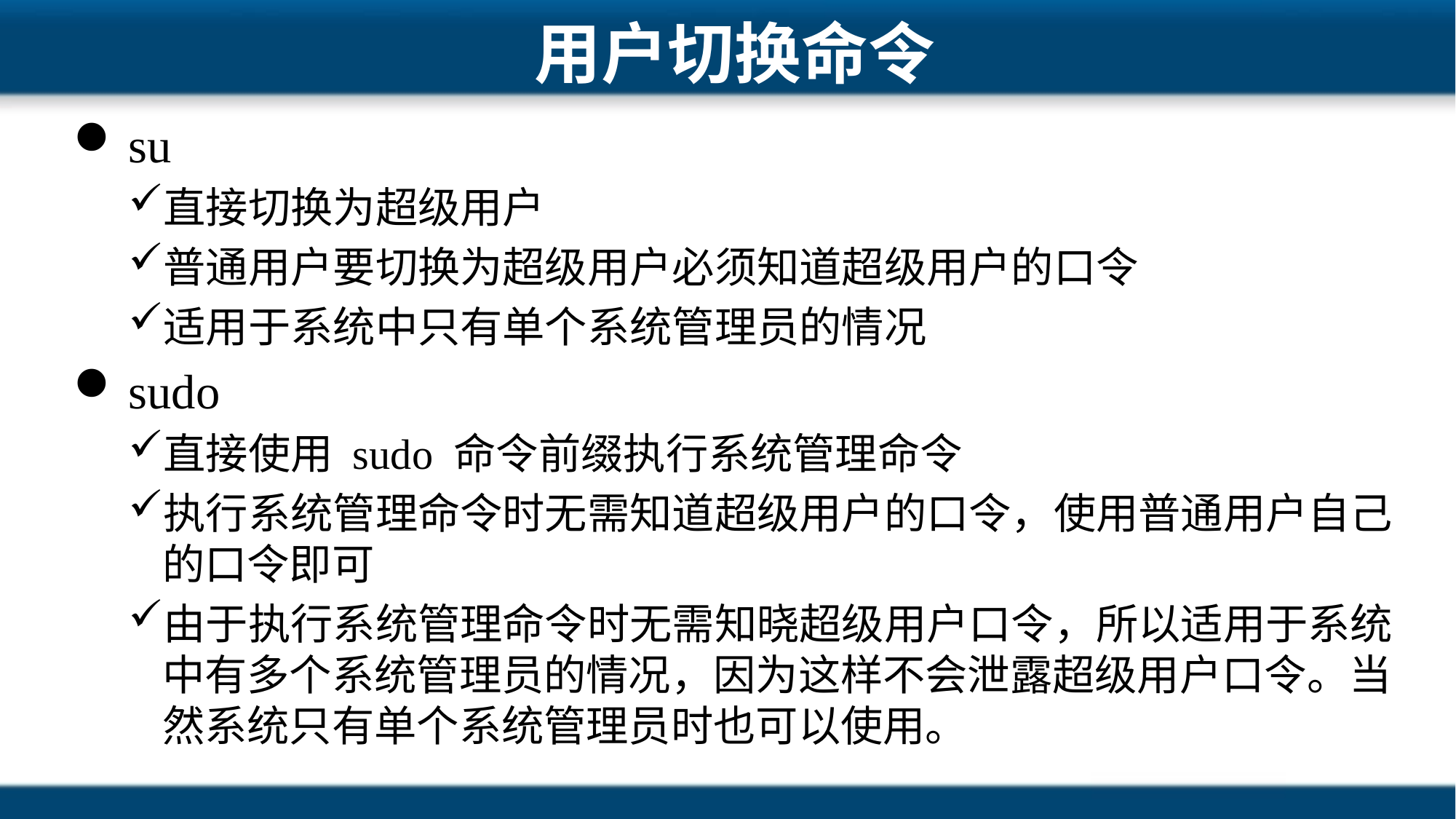

# 用户切换命令
su
直接切换为超级用户
普通用户要切换为超级用户必须知道超级用户的口令
适用于系统中只有单个系统管理员的情况
sudo
直接使用 sudo 命令前缀执行系统管理命令
执行系统管理命令时无需知道超级用户的口令，使用普通用户自己的口令即可
由于执行系统管理命令时无需知晓超级用户口令，所以适用于系统中有多个系统管理员的情况，因为这样不会泄露超级用户口令。当然系统只有单个系统管理员时也可以使用。